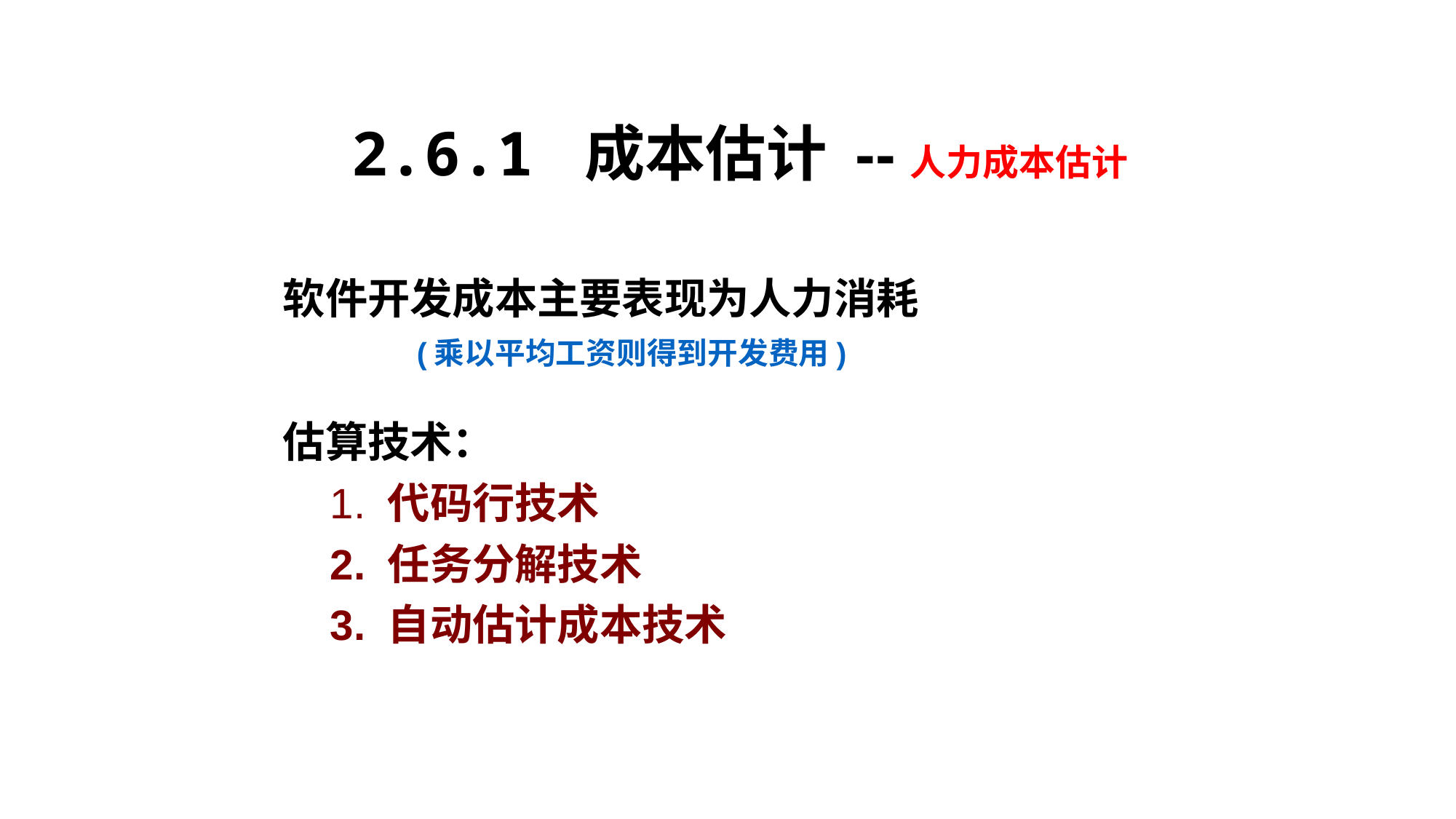

# 2.6.1 成本估计 --人力成本估计
软件开发成本主要表现为人力消耗
                (乘以平均工资则得到开发费用)

估算技术：
    1. 代码行技术
    2. 任务分解技术
    3. 自动估计成本技术